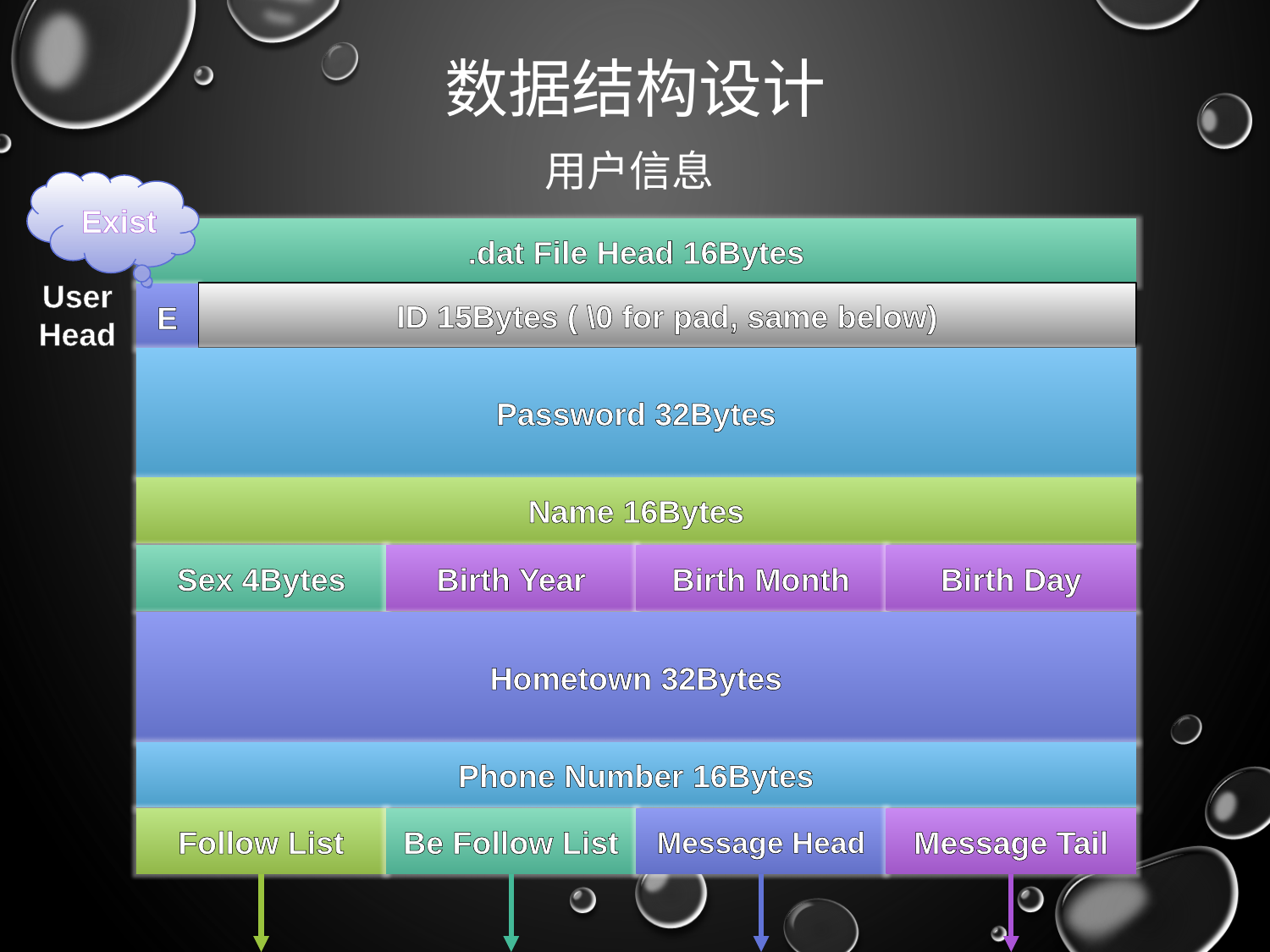

# 数据结构设计
用户信息
Exist
.dat File Head 16Bytes
User
Head
ID 15Bytes ( \0 for pad, same below)
E
Password 32Bytes
Name 16Bytes
Sex 4Bytes
Birth Year
Birth Month
Birth Day
Hometown 32Bytes
Phone Number 16Bytes
Follow List
Be Follow List
Message Head
Message Tail